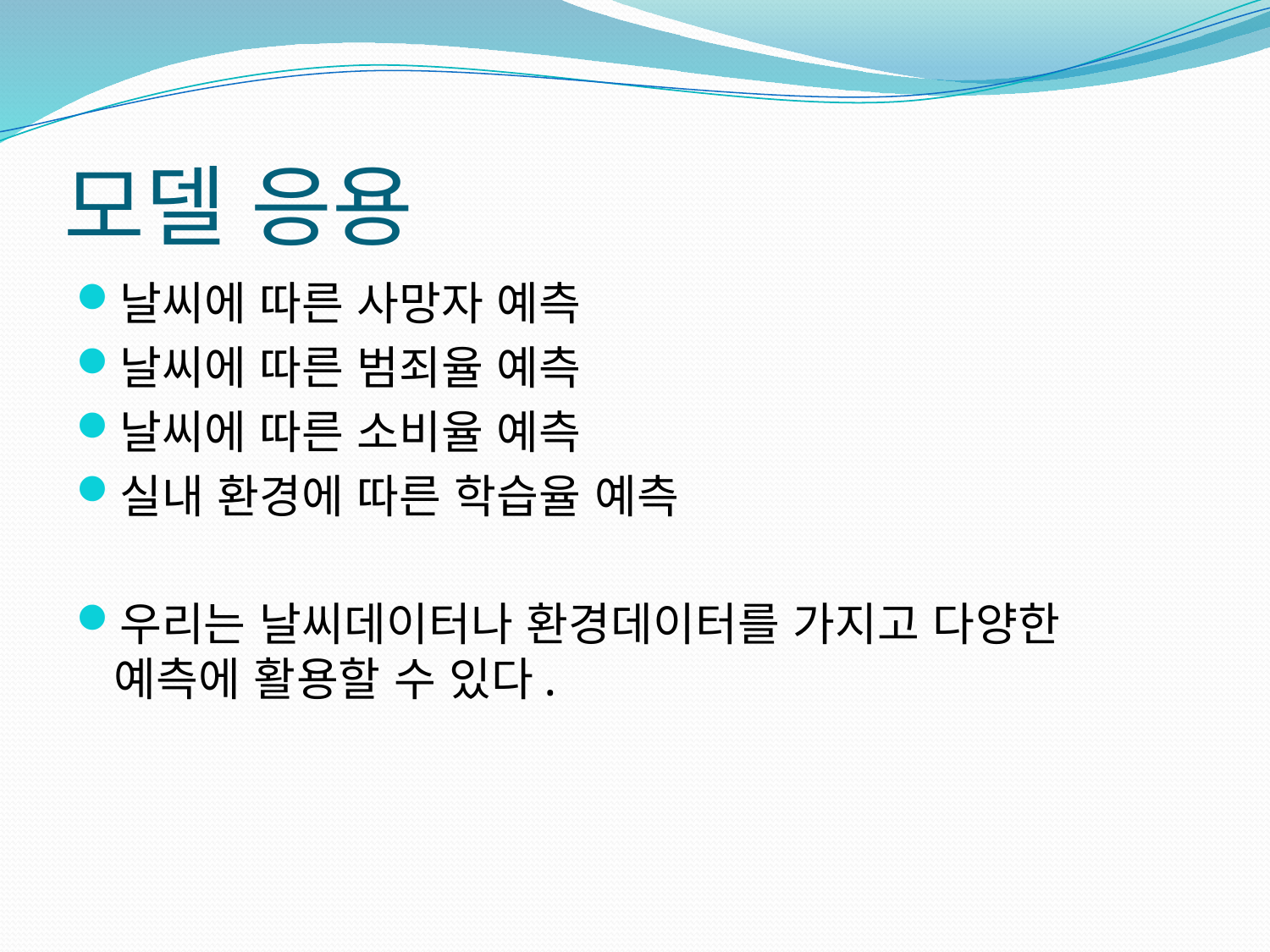

# 모델 응용
날씨에 따른 사망자 예측
날씨에 따른 범죄율 예측
날씨에 따른 소비율 예측
실내 환경에 따른 학습율 예측

우리는 날씨데이터나 환경데이터를 가지고 다양한 예측에 활용할 수 있다.